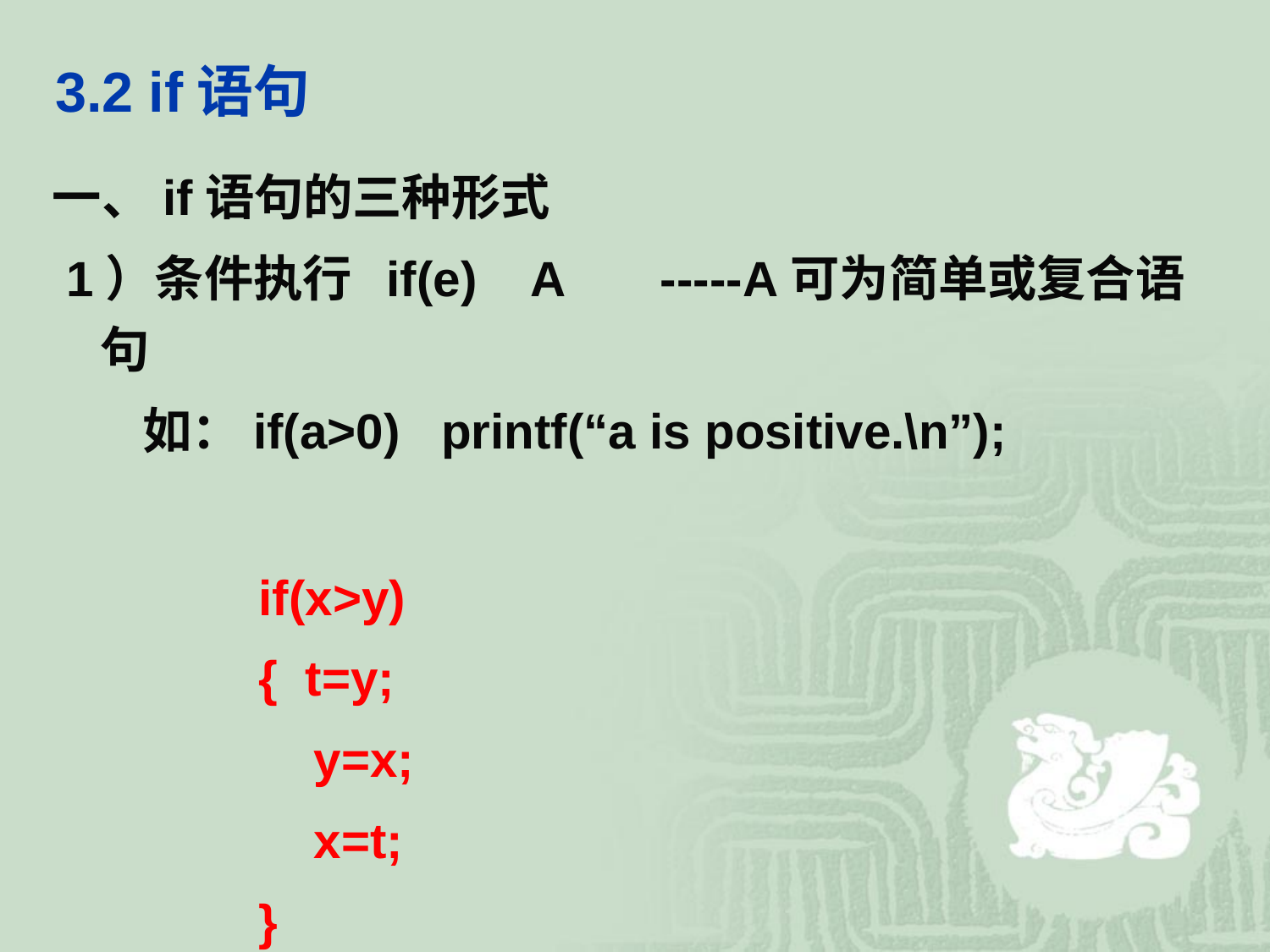

# 3.2 if语句
一、if语句的三种形式
 1）条件执行  if(e)    A       -----A可为简单或复合语句
       如：if(a>0)   printf(“a is positive.\n”);
               if(x>y)
               {  t=y;
                   y=x;
                   x=t;
               }
（后面需要用到）